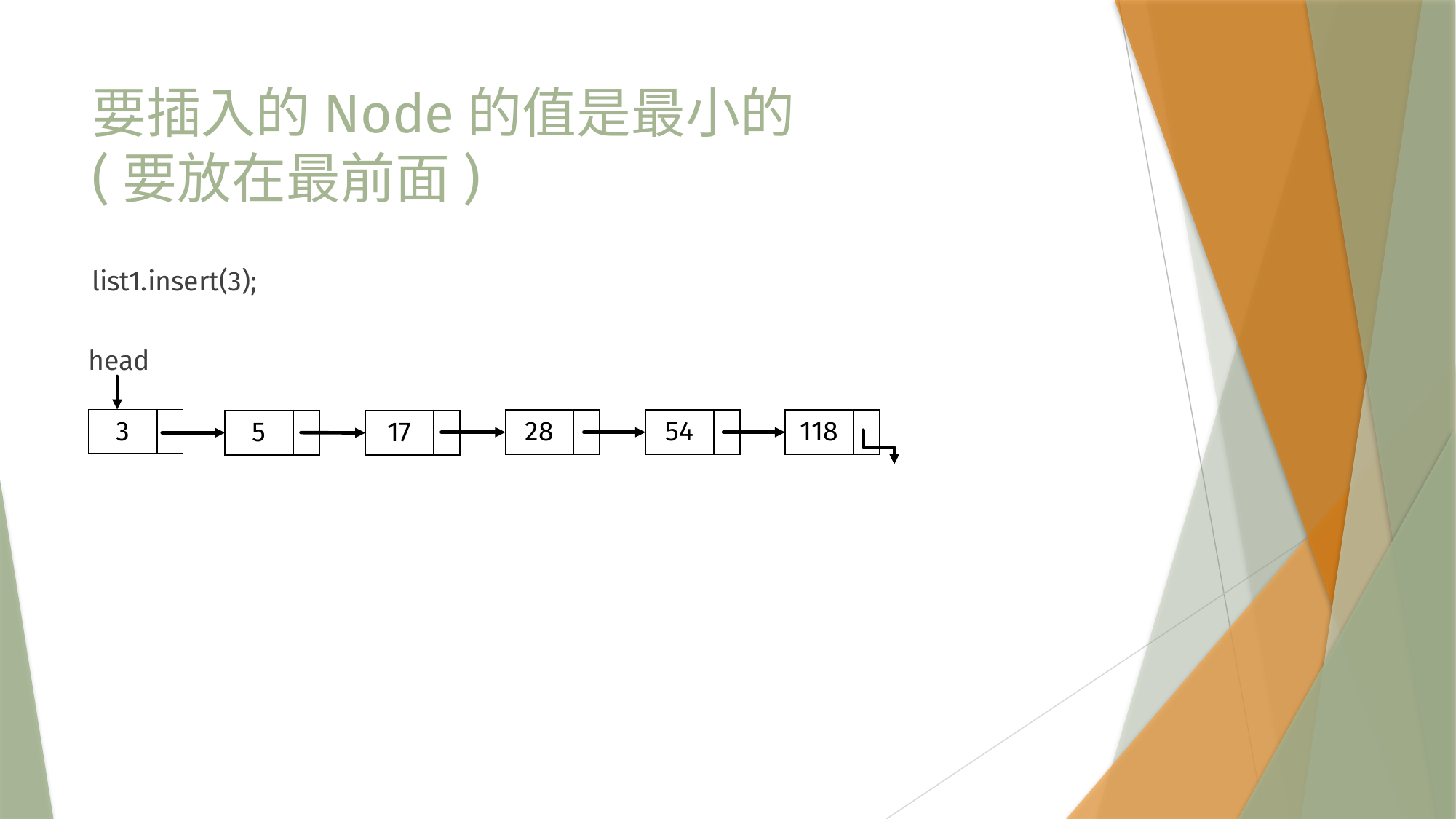

# 要插入的Node的值是最小的 (要放在最前面)
list1.insert(3);
head
| 3 |  |
| --- | --- |
| 28 |  |
| --- | --- |
| 54 |  |
| --- | --- |
| 118 |  |
| --- | --- |
| 5 |  |
| --- | --- |
| 17 |  |
| --- | --- |